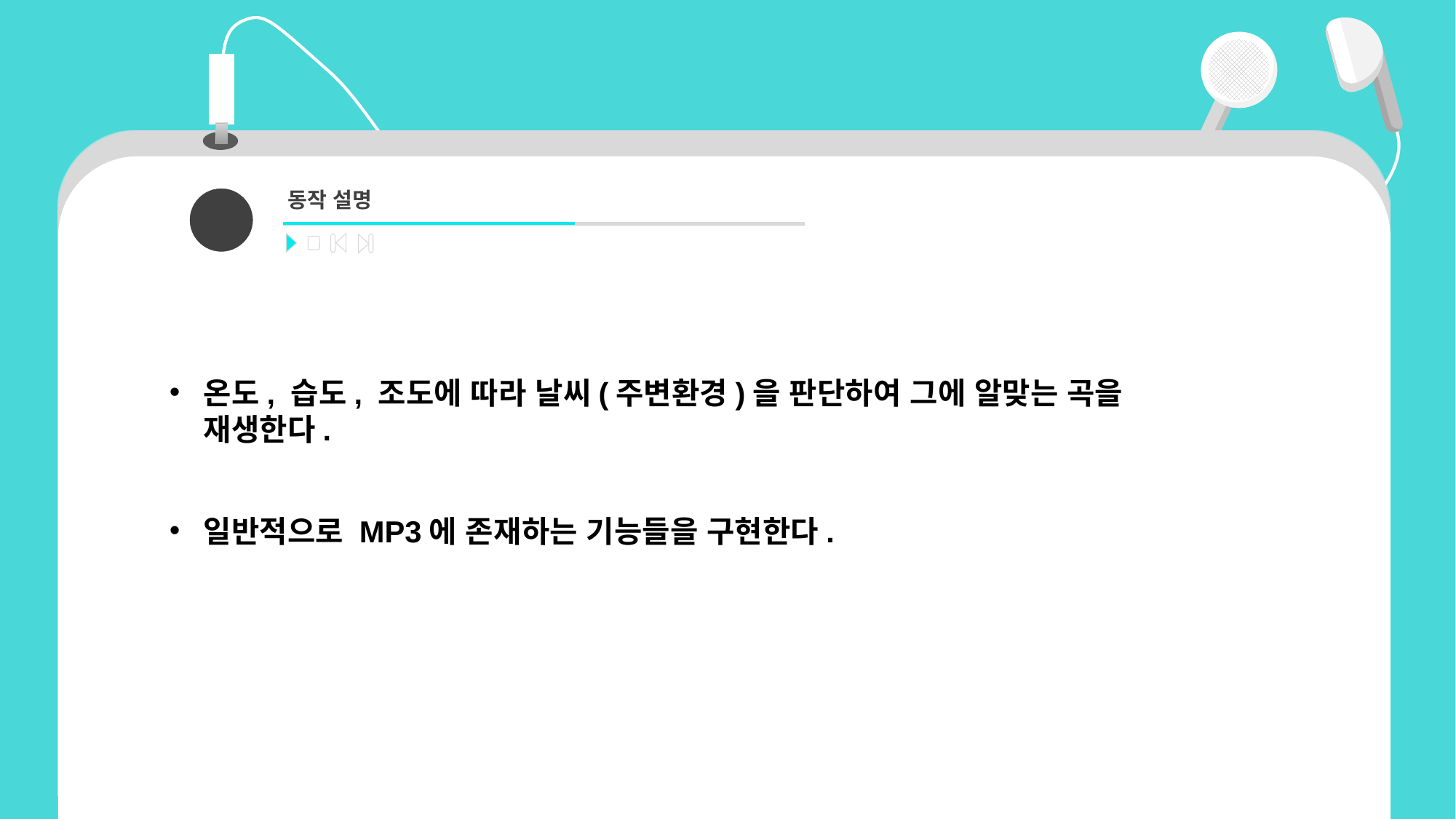

동작 설명

온도, 습도, 조도에 따라 날씨(주변환경)을 판단하여 그에 알맞는 곡을 재생한다.

일반적으로 MP3에 존재하는 기능들을 구현한다.